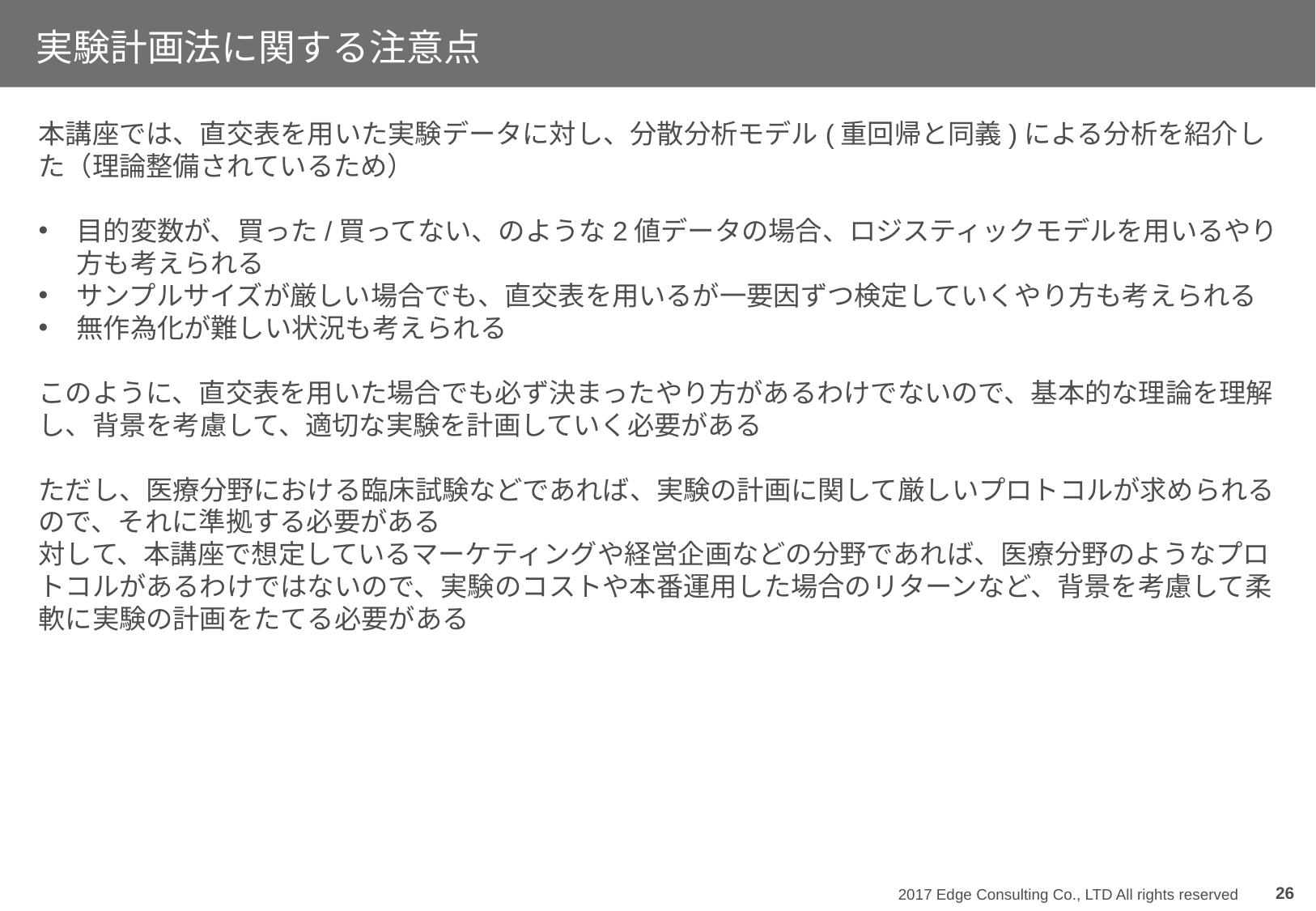

# 実験計画法に関する注意点
本講座では、直交表を用いた実験データに対し、分散分析モデル(重回帰と同義)による分析を紹介した（理論整備されているため）

目的変数が、買った/買ってない、のような2値データの場合、ロジスティックモデルを用いるやり方も考えられる
サンプルサイズが厳しい場合でも、直交表を用いるが一要因ずつ検定していくやり方も考えられる
無作為化が難しい状況も考えられる

このように、直交表を用いた場合でも必ず決まったやり方があるわけでないので、基本的な理論を理解し、背景を考慮して、適切な実験を計画していく必要がある

ただし、医療分野における臨床試験などであれば、実験の計画に関して厳しいプロトコルが求められるので、それに準拠する必要がある
対して、本講座で想定しているマーケティングや経営企画などの分野であれば、医療分野のようなプロトコルがあるわけではないので、実験のコストや本番運用した場合のリターンなど、背景を考慮して柔軟に実験の計画をたてる必要がある

26